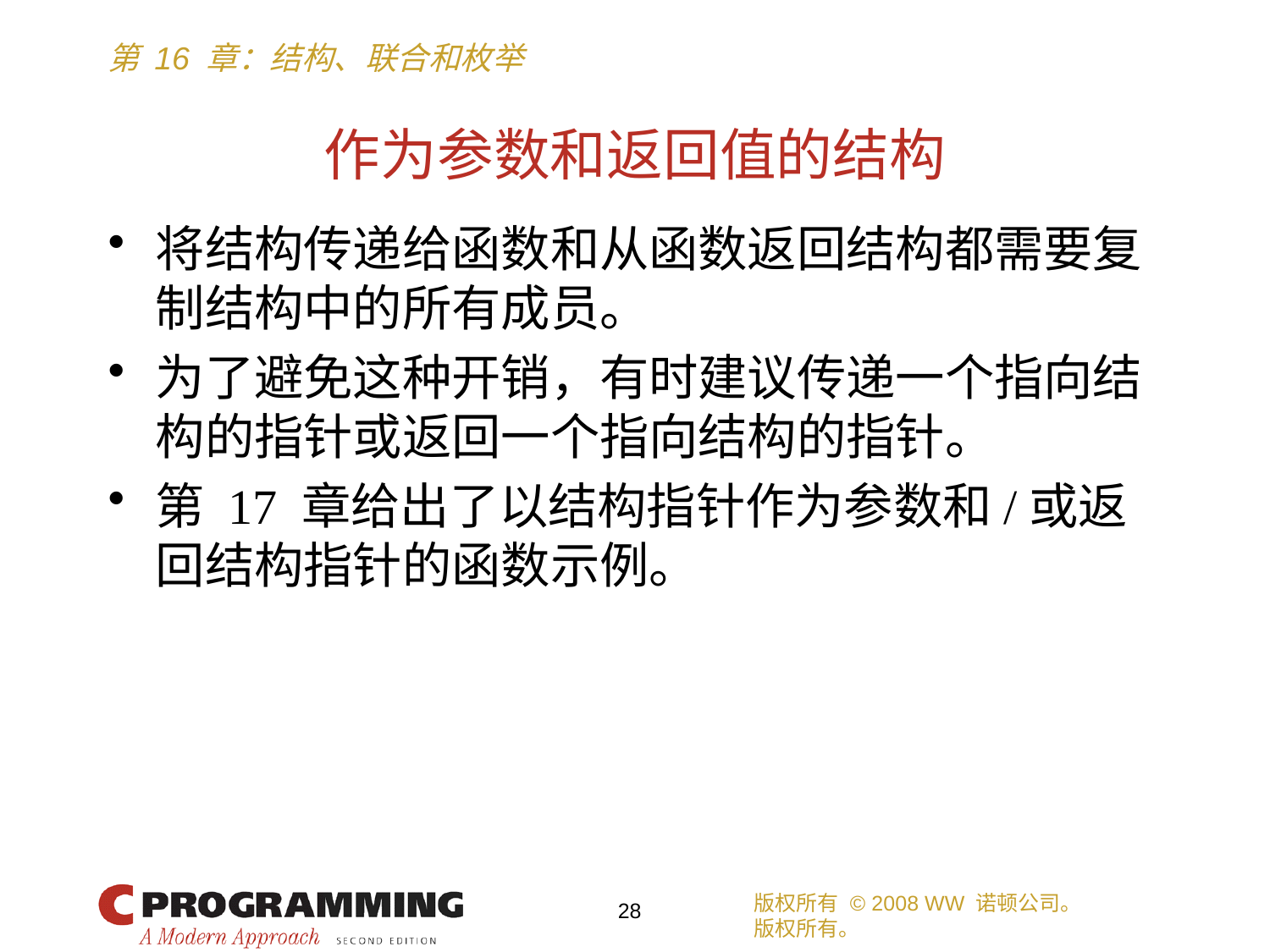

# 作为参数和返回值的结构
将结构传递给函数和从函数返回结构都需要复制结构中的所有成员。
为了避免这种开销，有时建议传递一个指向结构的指针或返回一个指向结构的指针。
第 17 章给出了以结构指针作为参数和/或返回结构指针的函数示例。
版权所有 © 2008 WW 诺顿公司。
版权所有。
28